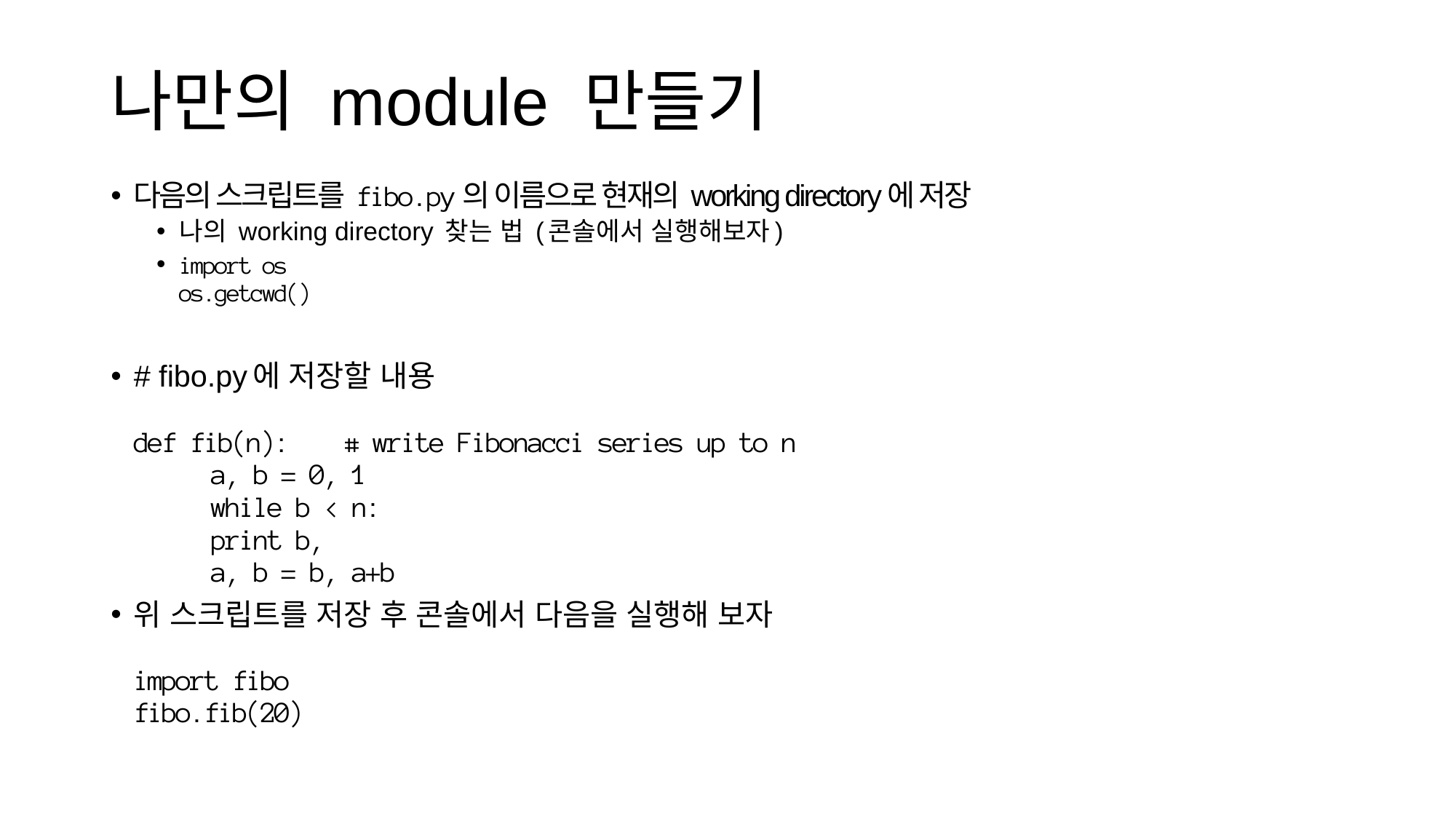

# 나만의 module 만들기
다음의 스크립트를 fibo.py의 이름으로 현재의 working directory에 저장
나의 working directory 찾는 법 (콘솔에서 실행해보자)
import os
os.getcwd()

# fibo.py에 저장할 내용 def fib(n):    # write Fibonacci series up to n a, b = 0, 1 while b < n: print b, a, b = b, a+b
위 스크립트를 저장 후 콘솔에서 다음을 실행해 보자
import fibo
fibo.fib(20)